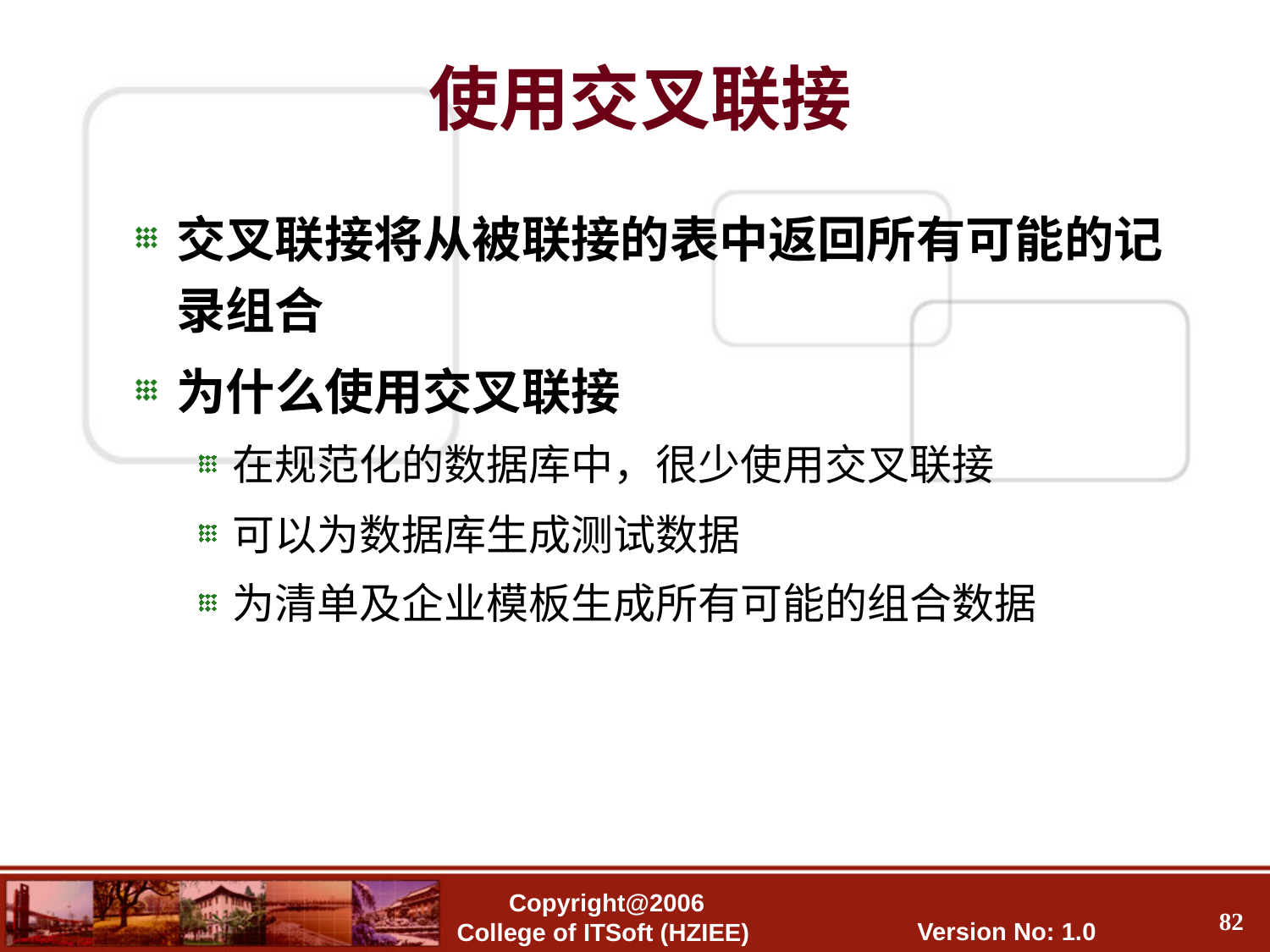

使用交叉联接
交叉联接将从被联接的表中返回所有可能的记录组合
为什么使用交叉联接
在规范化的数据库中，很少使用交叉联接
可以为数据库生成测试数据
为清单及企业模板生成所有可能的组合数据